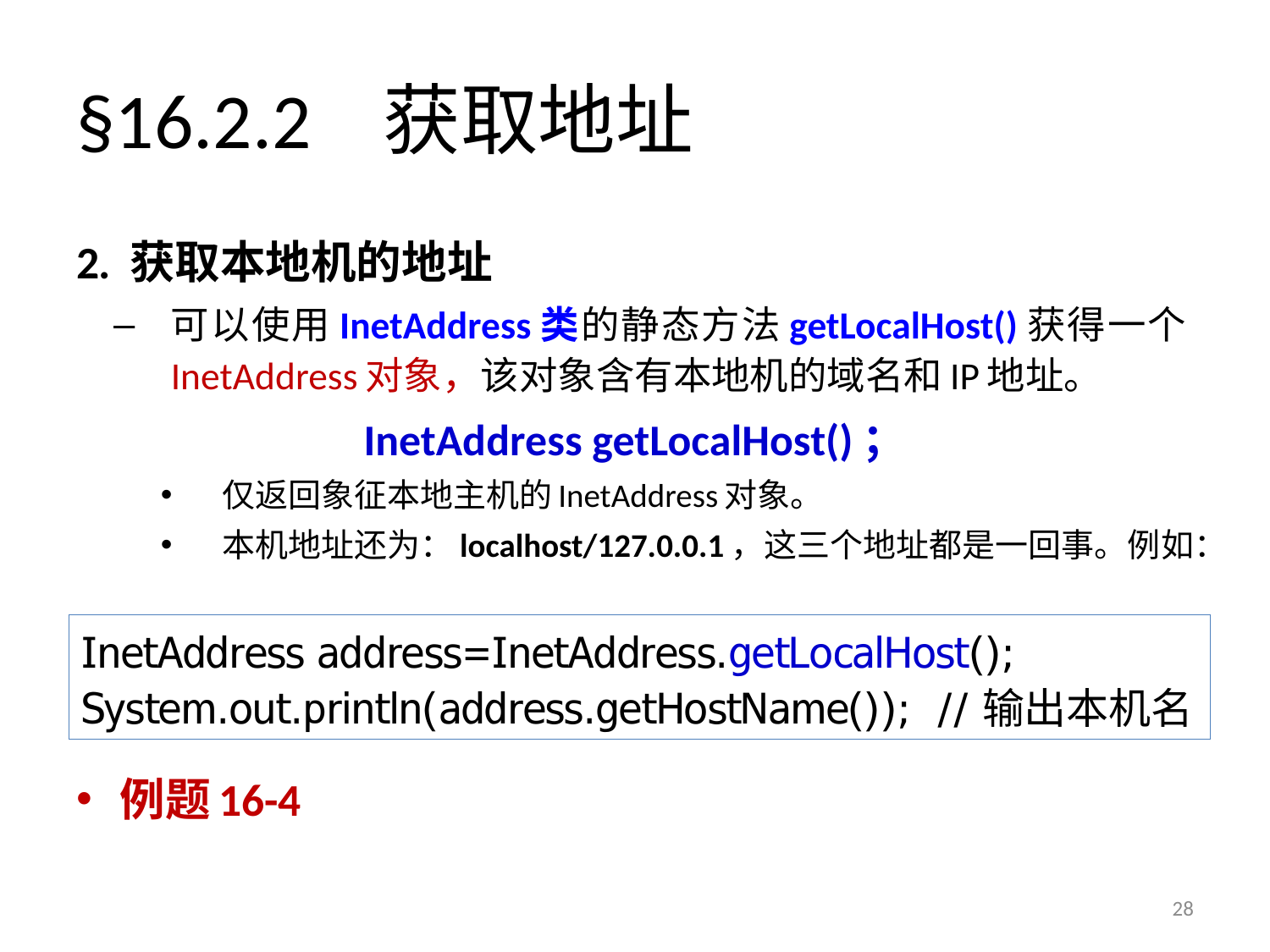

# §16.2.2   获取地址
2. 获取本地机的地址
可以使用InetAddress类的静态方法getLocalHost()获得一个InetAddress对象，该对象含有本地机的域名和IP地址。
InetAddress getLocalHost()；
仅返回象征本地主机的InetAddress对象。
本机地址还为：localhost/127.0.0.1，这三个地址都是一回事。例如：

例题16-4

InetAddress address=InetAddress.getLocalHost();
System.out.println(address.getHostName());  //输出本机名
28